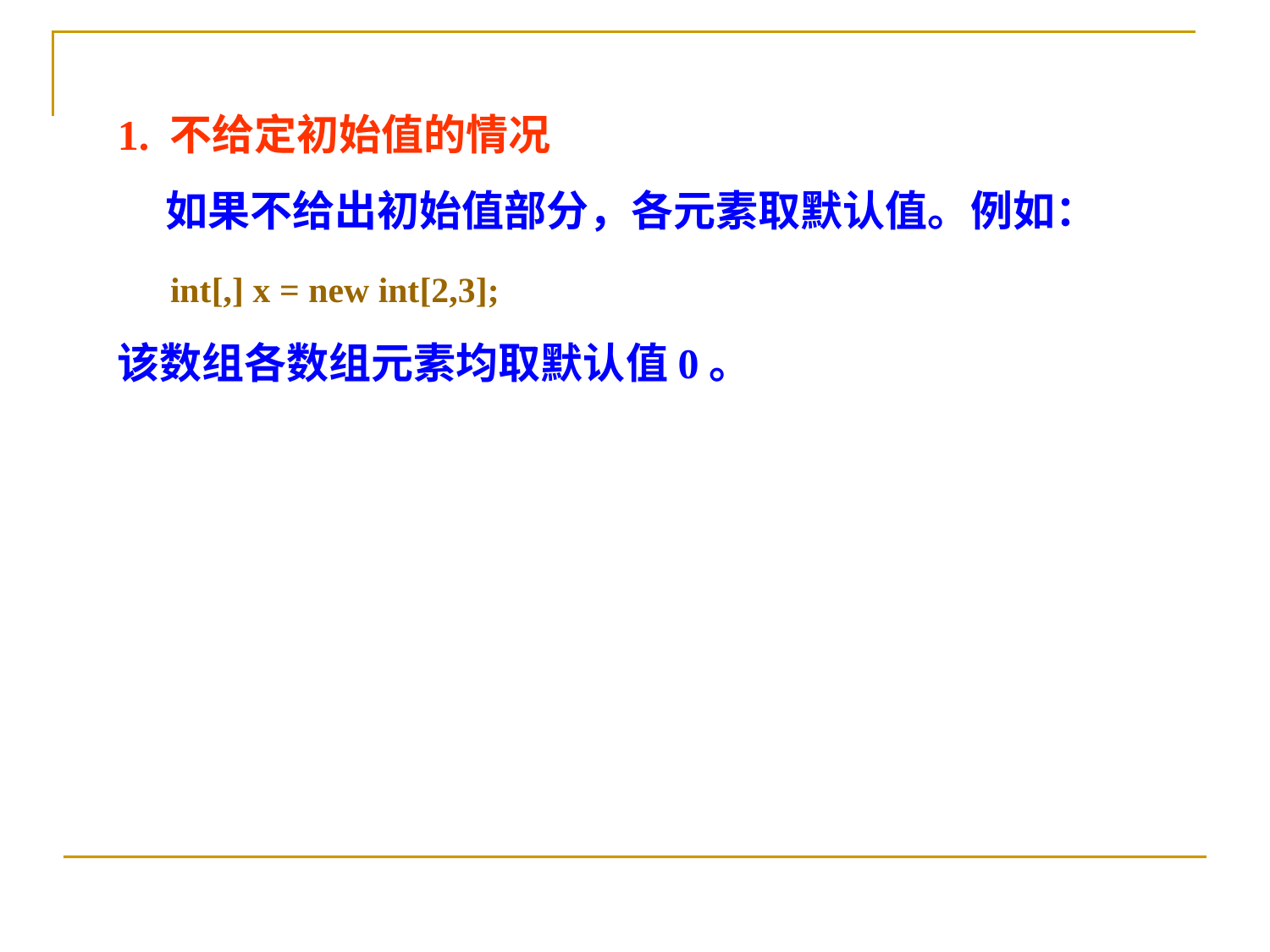

1. 不给定初始值的情况
    如果不给出初始值部分，各元素取默认值。例如：
     int[,] x = new int[2,3];
该数组各数组元素均取默认值0。